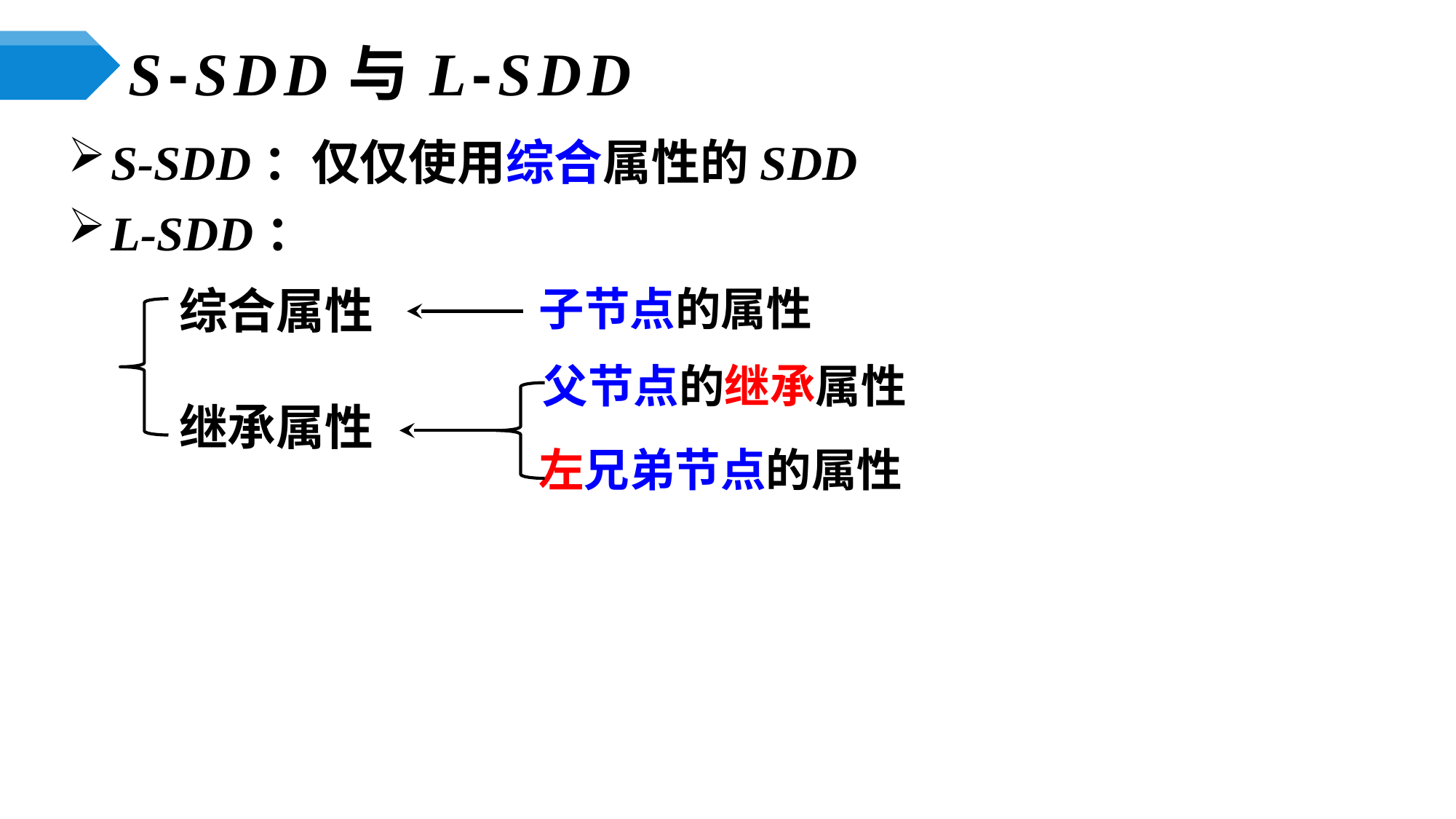

# S-SDD与L-SDD
S-SDD：仅仅使用综合属性的SDD
L-SDD：

综合属性

继承属性
子节点的属性

父节点的继承属性

左兄弟节点的属性